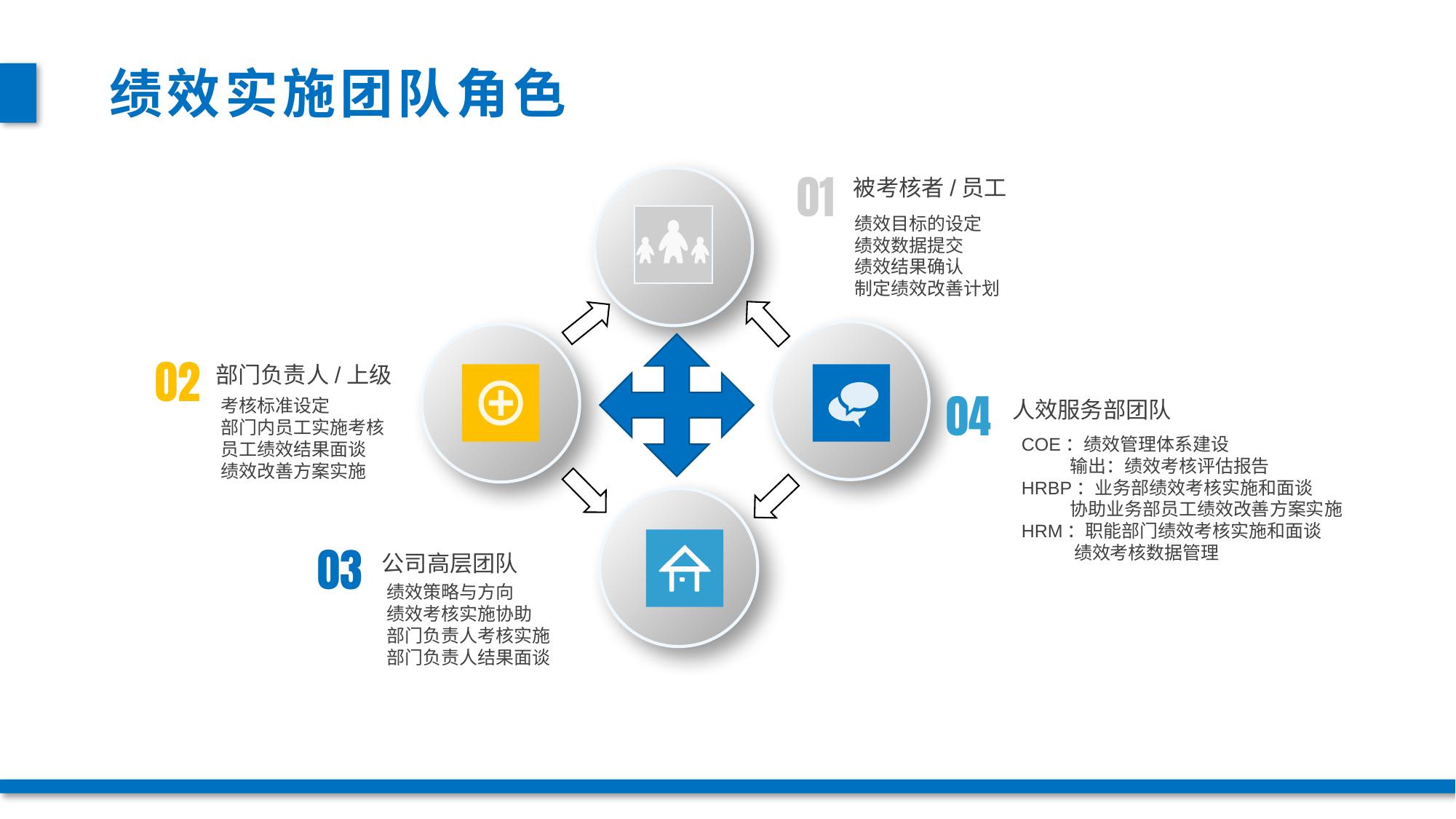

绩效实施团队角色

01

被考核者/员工

绩效目标的设定
绩效数据提交
绩效结果确认
制定绩效改善计划

02
部门负责人/上级

04
考核标准设定
部门内员工实施考核
员工绩效结果面谈
绩效改善方案实施
人效服务部团队
COE：绩效管理体系建设
           输出：绩效考核评估报告
HRBP：业务部绩效考核实施和面谈
           协助业务部员工绩效改善方案实施
HRM：职能部门绩效考核实施和面谈
            绩效考核数据管理

03
公司高层团队

绩效策略与方向
绩效考核实施协助
部门负责人考核实施
部门负责人结果面谈